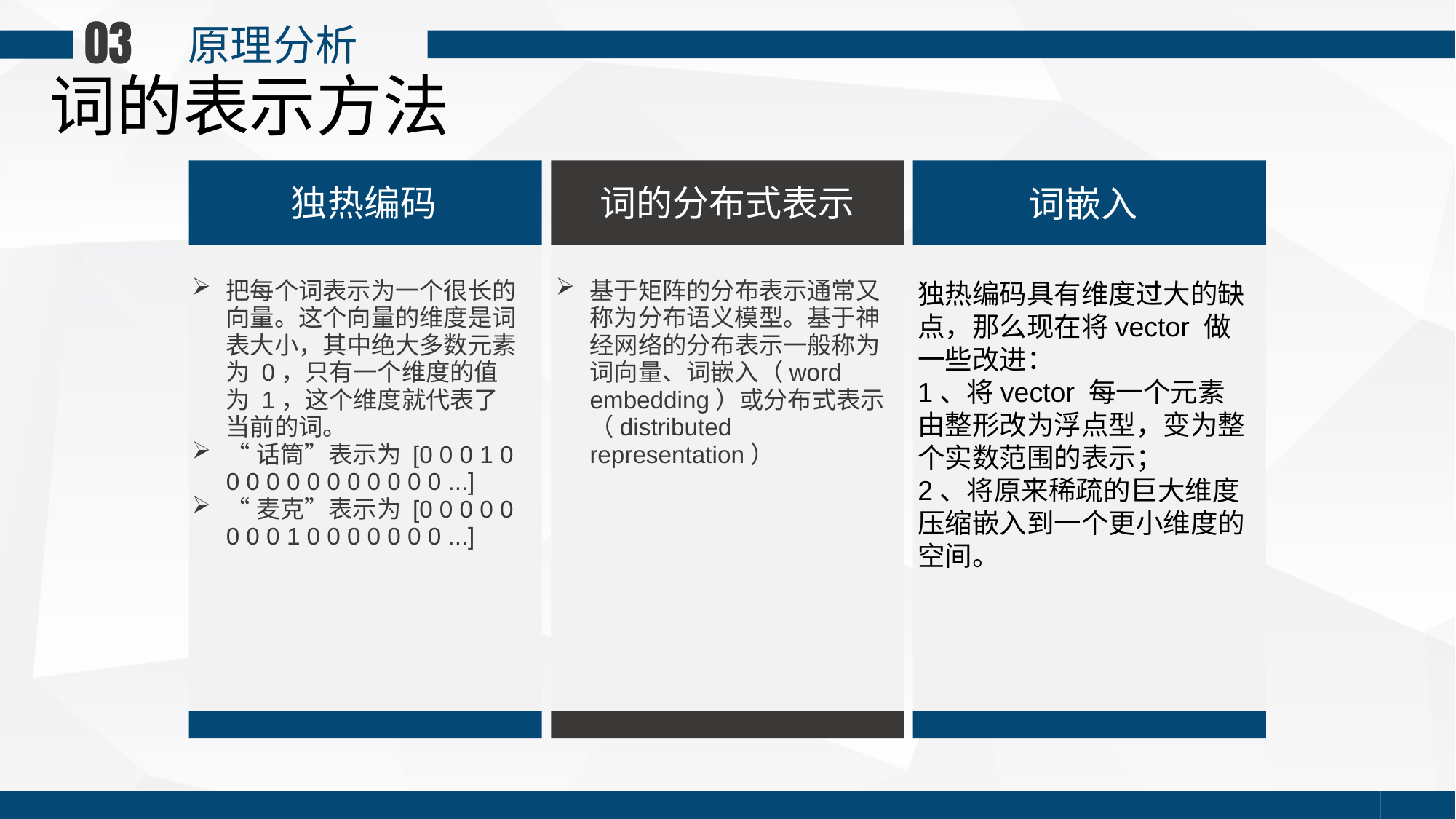

03
原理分析

词的表示方法

独热编码

词的分布式表示

词嵌入
把每个词表示为一个很长的向量。这个向量的维度是词表大小，其中绝大多数元素为 0，只有一个维度的值为 1，这个维度就代表了当前的词。
“话筒”表示为 [0 0 0 1 0 0 0 0 0 0 0 0 0 0 0 0 ...]
“麦克”表示为 [0 0 0 0 0 0 0 0 1 0 0 0 0 0 0 0 ...]
基于矩阵的分布表示通常又称为分布语义模型。基于神经网络的分布表示一般称为词向量、词嵌入（word embedding）或分布式表示（distributed representation）
独热编码具有维度过大的缺点，那么现在将vector 做一些改进：
1、将vector 每一个元素由整形改为浮点型，变为整个实数范围的表示；
2、将原来稀疏的巨大维度压缩嵌入到一个更小维度的空间。